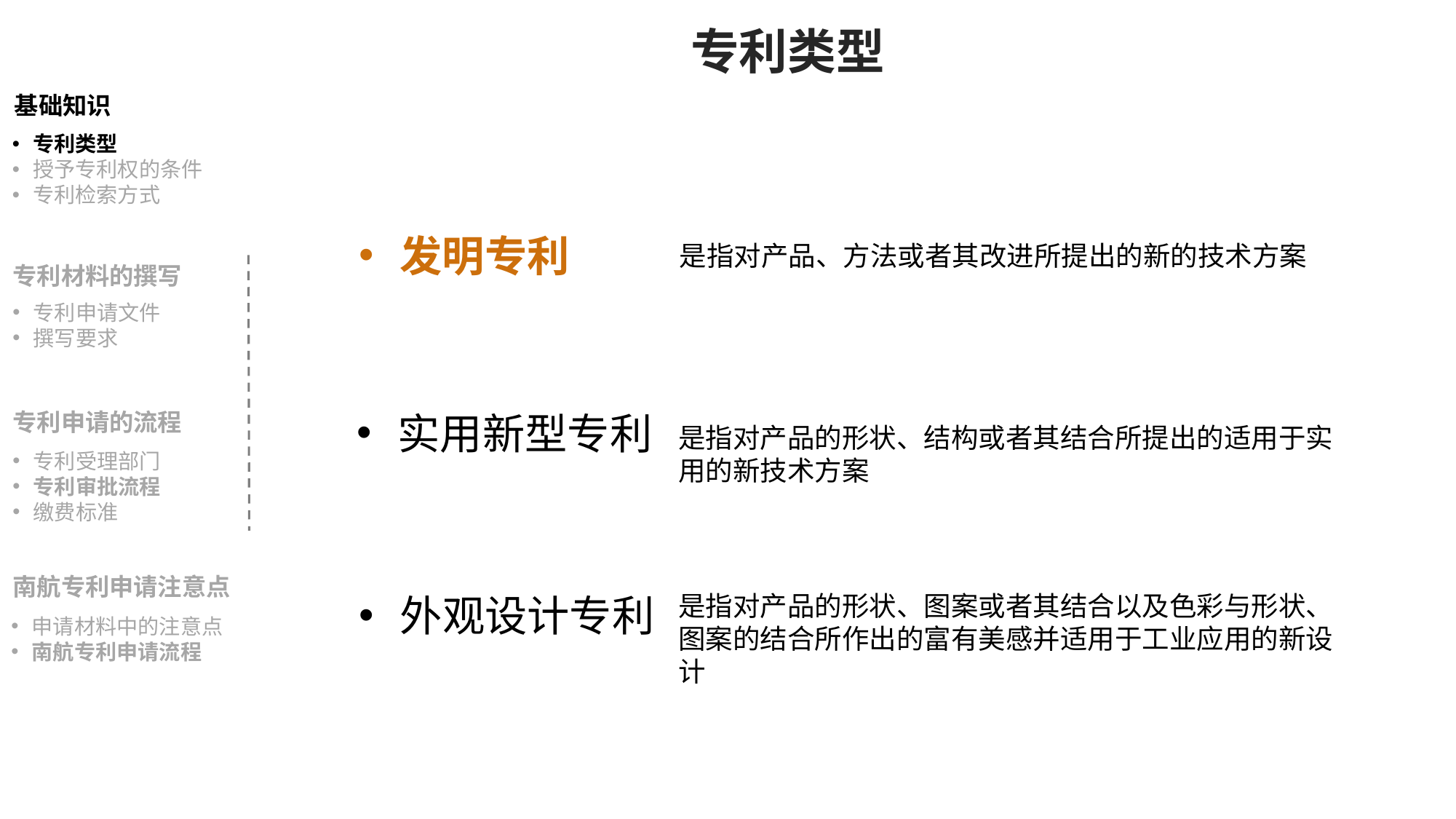

专利类型
基础知识
专利类型
授予专利权的条件
专利检索方式

发明专利
是指对产品、方法或者其改进所提出的新的技术方案
专利材料的撰写
专利申请文件
撰写要求
专利申请的流程
实用新型专利
是指对产品的形状、结构或者其结合所提出的适用于实用的新技术方案
专利受理部门
专利审批流程
缴费标准
南航专利申请注意点
外观设计专利
是指对产品的形状、图案或者其结合以及色彩与形状、图案的结合所作出的富有美感并适用于工业应用的新设计
申请材料中的注意点
南航专利申请流程